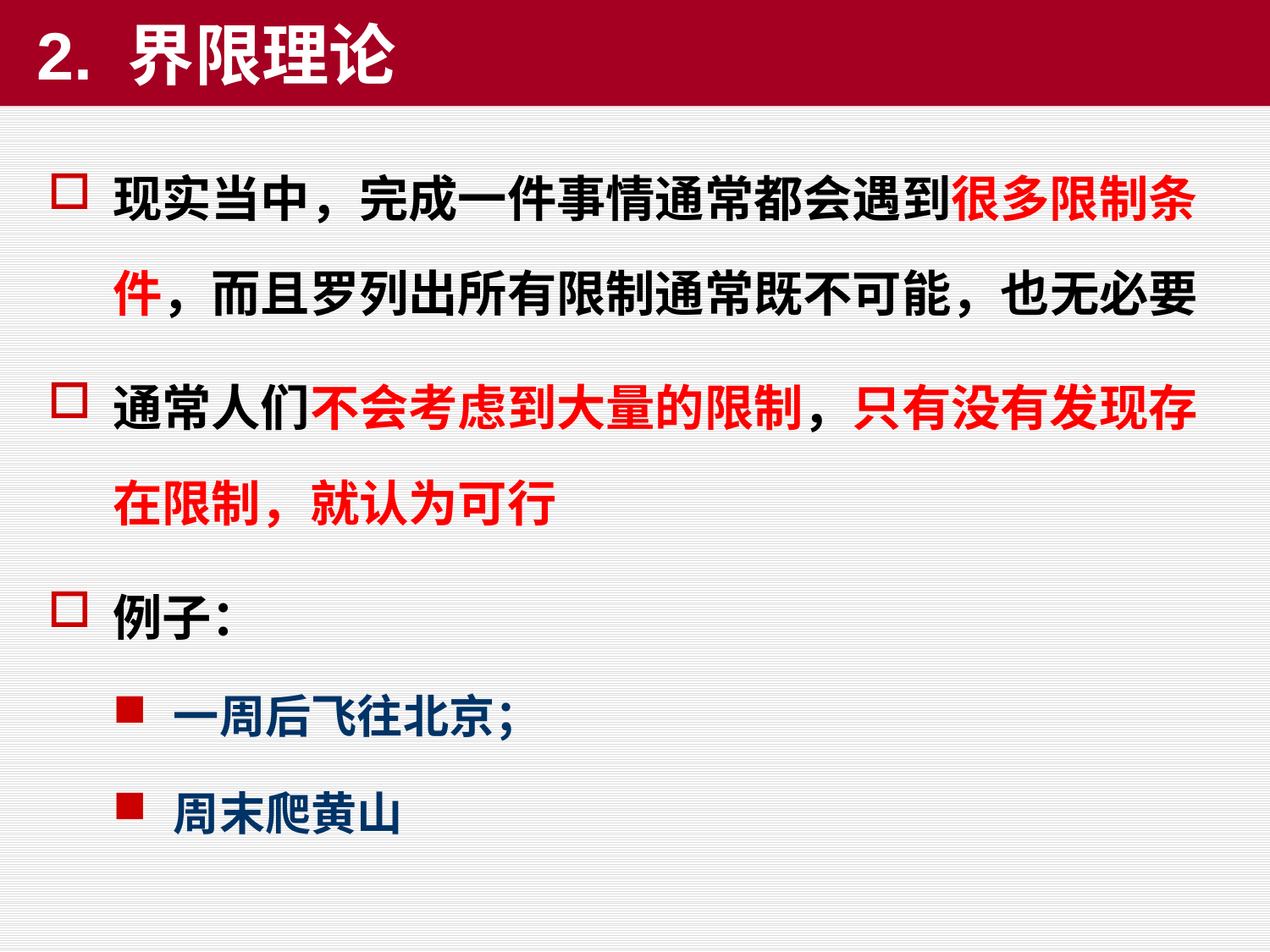

# 2. 界限理论
现实当中，完成一件事情通常都会遇到很多限制条件，而且罗列出所有限制通常既不可能，也无必要
通常人们不会考虑到大量的限制，只有没有发现存在限制，就认为可行
例子：
一周后飞往北京；
周末爬黄山